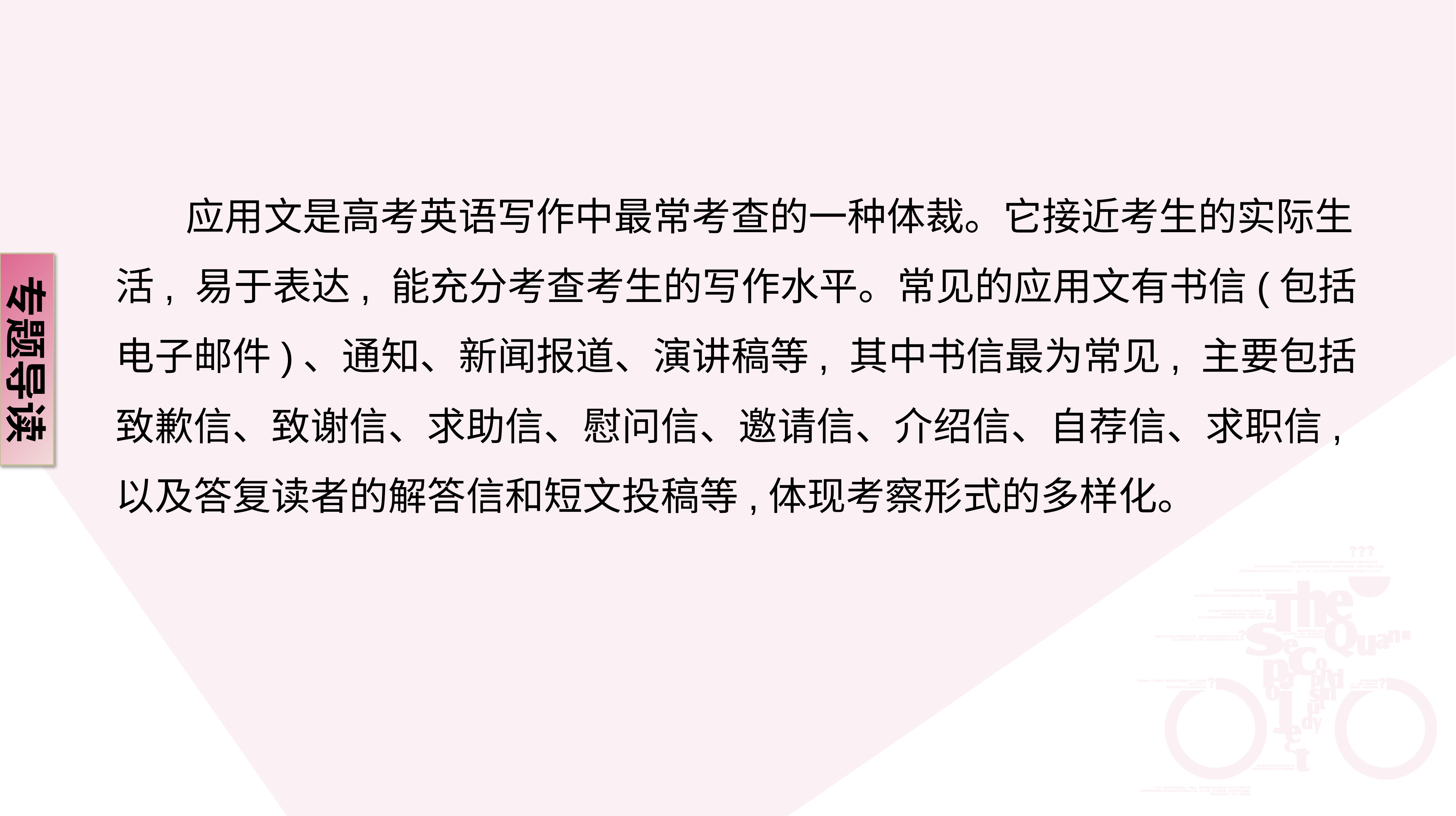

应用文是高考英语写作中最常考查的一种体裁。它接近考生的实际生活, 易于表达, 能充分考查考生的写作水平。常见的应用文有书信(包括电子邮件)、通知、新闻报道、演讲稿等, 其中书信最为常见, 主要包括致歉信、致谢信、求助信、慰问信、邀请信、介绍信、自荐信、求职信, 以及答复读者的解答信和短文投稿等,体现考察形式的多样化。
专题导读